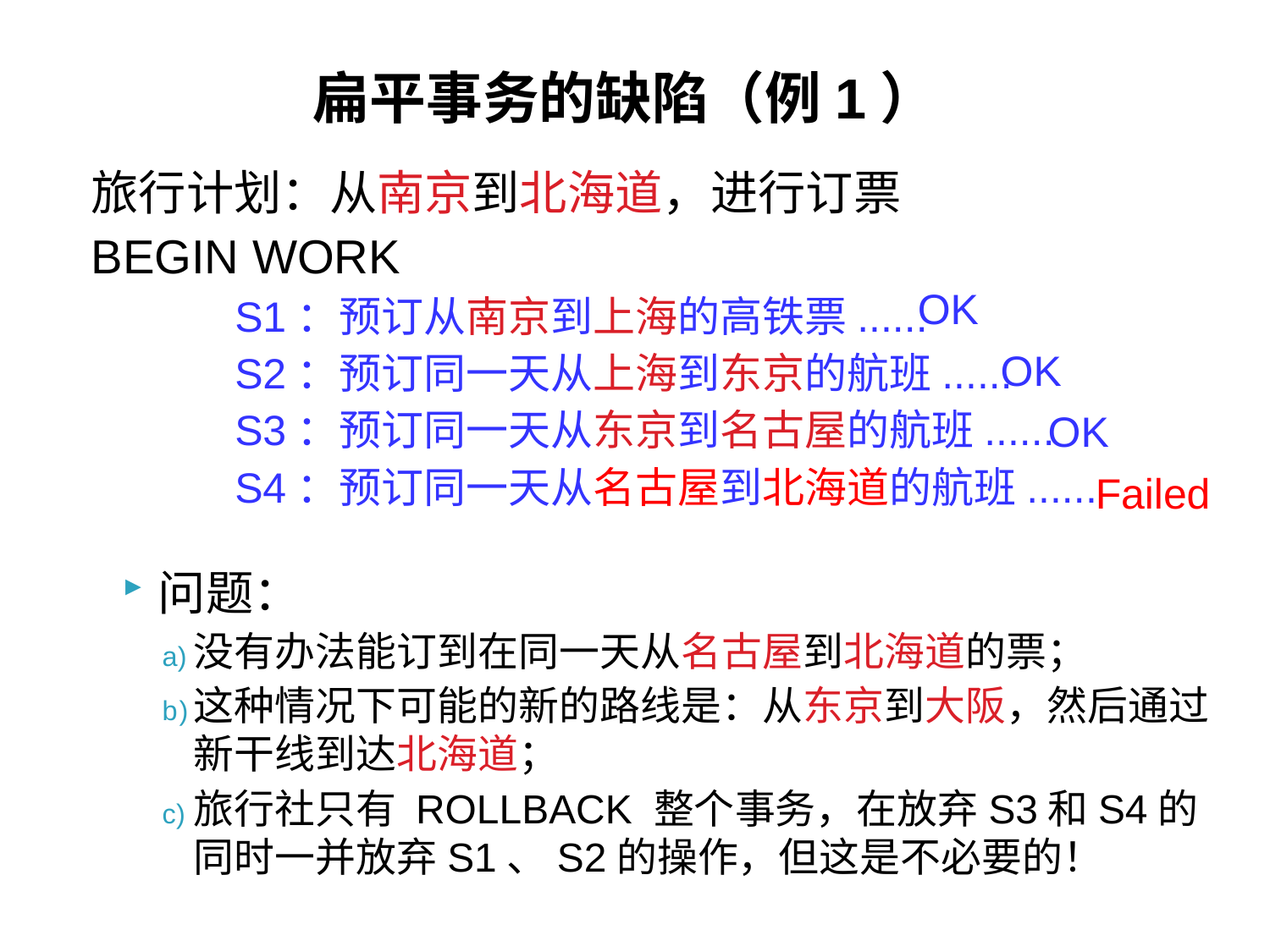

扁平事务的缺陷（例1）
旅行计划：从南京到北海道，进行订票
BEGIN WORK
S1：预订从南京到上海的高铁票......
S2：预订同一天从上海到东京的航班......
S3：预订同一天从东京到名古屋的航班......
S4：预订同一天从名古屋到北海道的航班......
OK
       OK
           OK
               Failed
问题：
没有办法能订到在同一天从名古屋到北海道的票；
这种情况下可能的新的路线是：从东京到大阪，然后通过新干线到达北海道；
旅行社只有 ROLLBACK 整个事务，在放弃S3和S4的同时一并放弃S1、S2的操作，但这是不必要的！